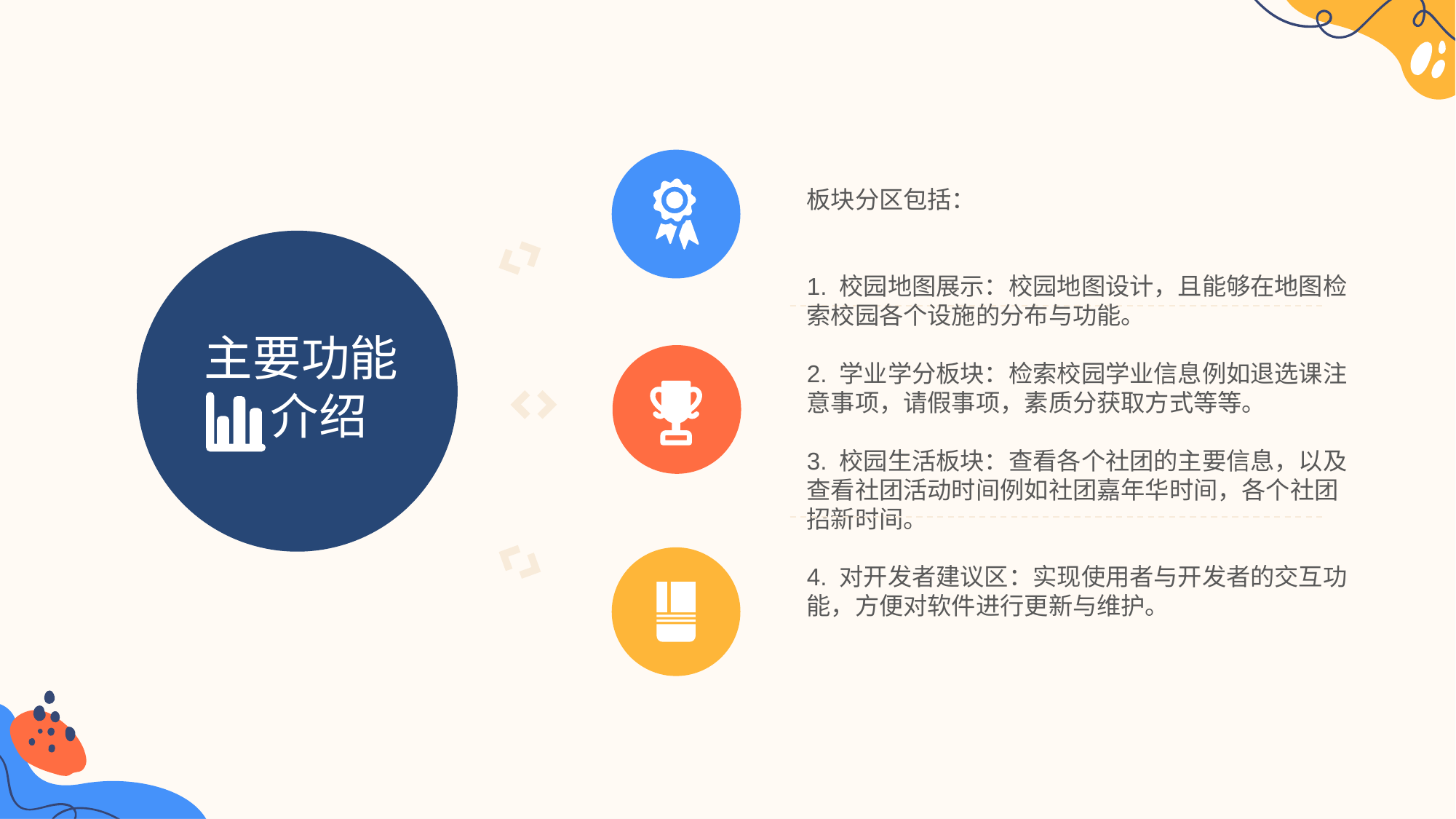

板块分区包括：

1. 校园地图展示：校园地图设计，且能够在地图检索校园各个设施的分布与功能。

2. 学业学分板块：检索校园学业信息例如退选课注意事项，请假事项，素质分获取方式等等。

3. 校园生活板块：查看各个社团的主要信息，以及查看社团活动时间例如社团嘉年华时间，各个社团招新时间。

4. 对开发者建议区：实现使用者与开发者的交互功能，方便对软件进行更新与维护。

主要功能
     介绍